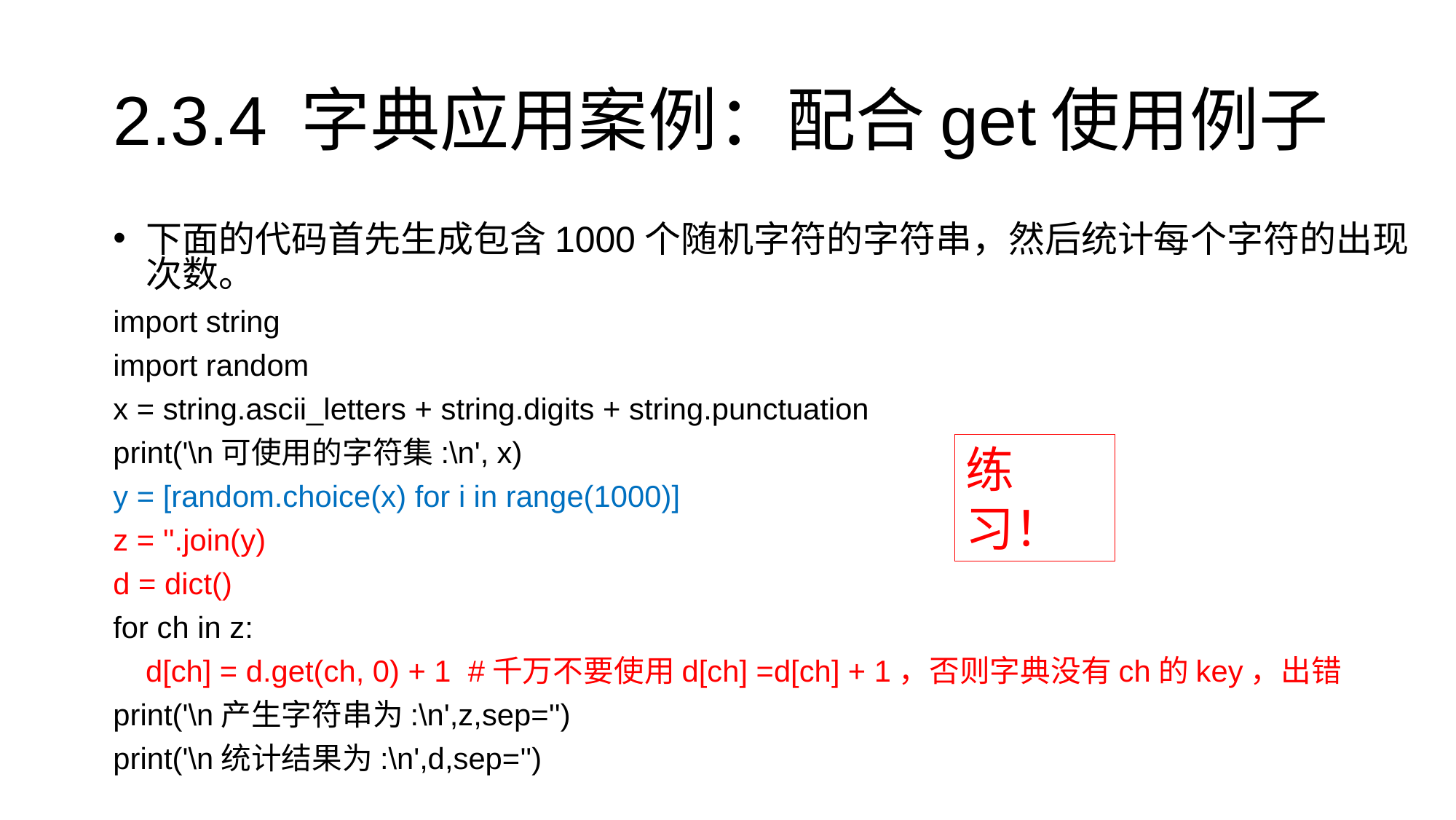

# 2.3.4 字典应用案例：配合get使用例子
下面的代码首先生成包含1000个随机字符的字符串，然后统计每个字符的出现次数。
import string
import random
x = string.ascii_letters + string.digits + string.punctuation
print('\n可使用的字符集:\n', x)
y = [random.choice(x) for i in range(1000)]
z = ''.join(y)
d = dict()
for ch in z:
	d[ch] = d.get(ch, 0) + 1  #千万不要使用d[ch] =d[ch] + 1，否则字典没有ch的key，出错
print('\n产生字符串为:\n',z,sep='')
print('\n统计结果为:\n',d,sep='')
练习！